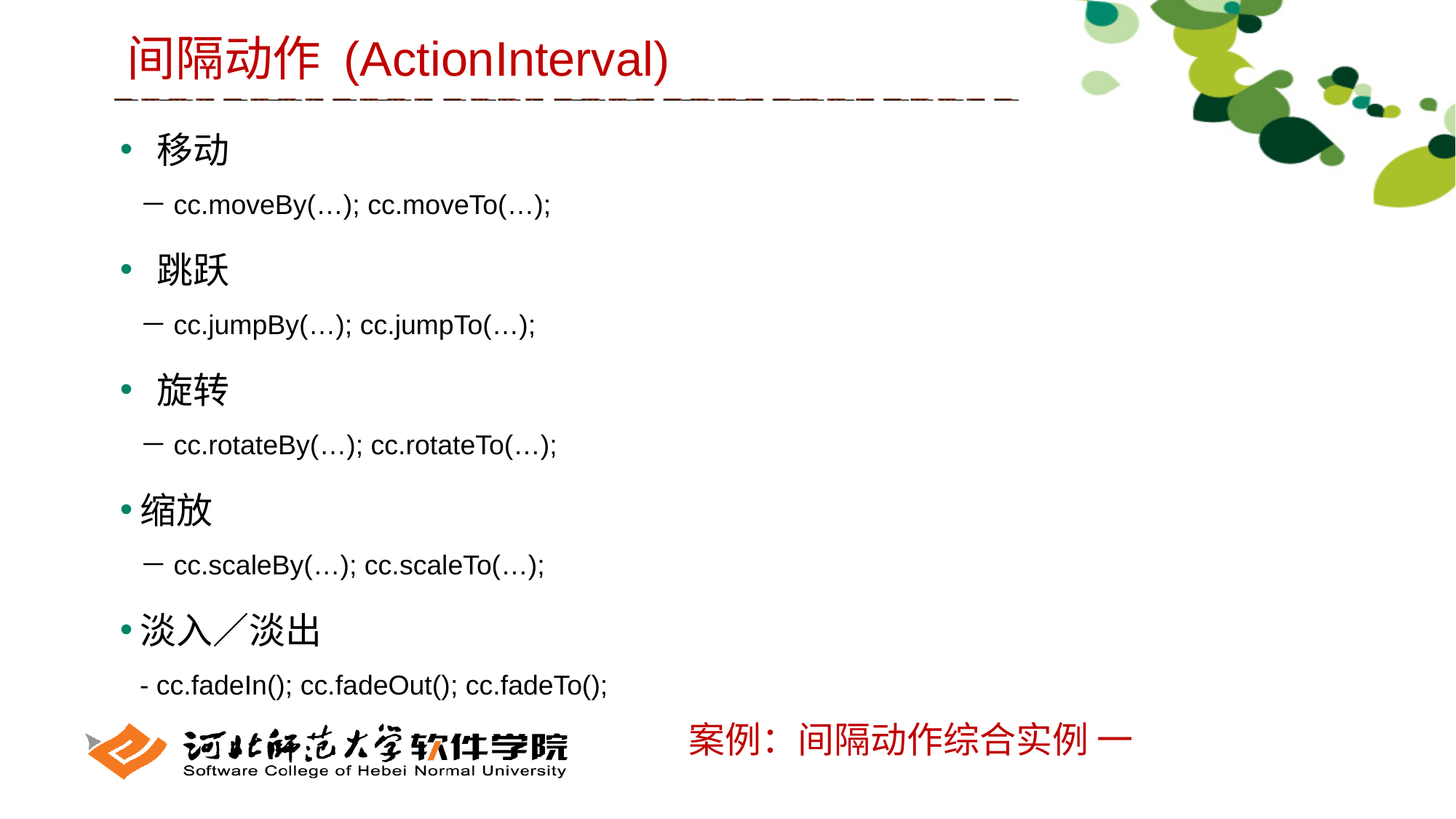

# 间隔动作 (ActionInterval)
 移动
－cc.moveBy(…); cc.moveTo(…);
 跳跃
－cc.jumpBy(…); cc.jumpTo(…);
 旋转
－cc.rotateBy(…); cc.rotateTo(…);
缩放
－cc.scaleBy(…); cc.scaleTo(…);
淡入／淡出
- cc.fadeIn(); cc.fadeOut(); cc.fadeTo();
案例：间隔动作综合实例 一